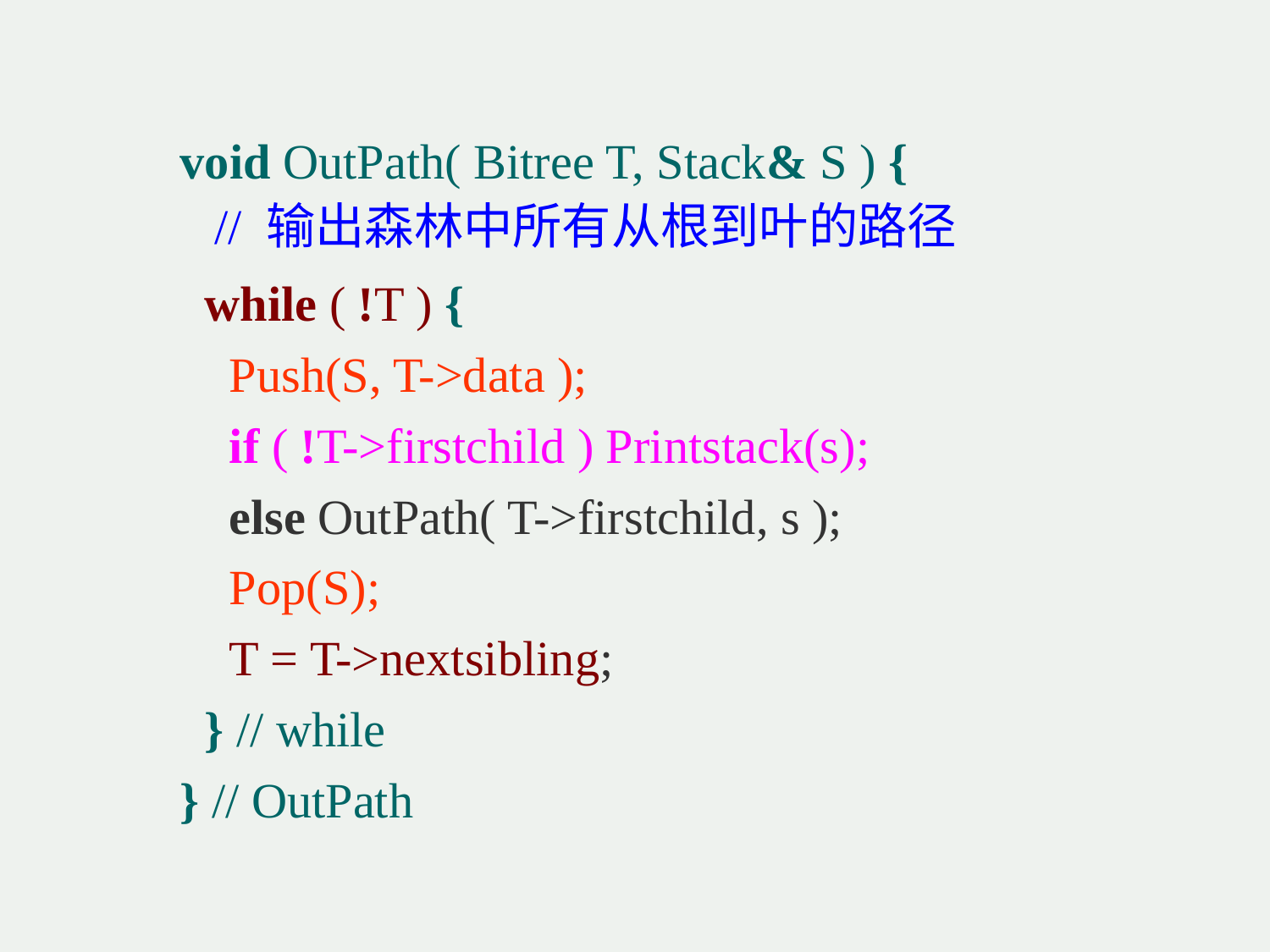

void OutPath( Bitree T, Stack& S ) {

  while ( !T ) {
    Push(S, T->data );
    if ( !T->firstchild ) Printstack(s);
    else OutPath( T->firstchild, s );
    Pop(S);
    T = T->nextsibling;
  } // while
} // OutPath
// 输出森林中所有从根到叶的路径